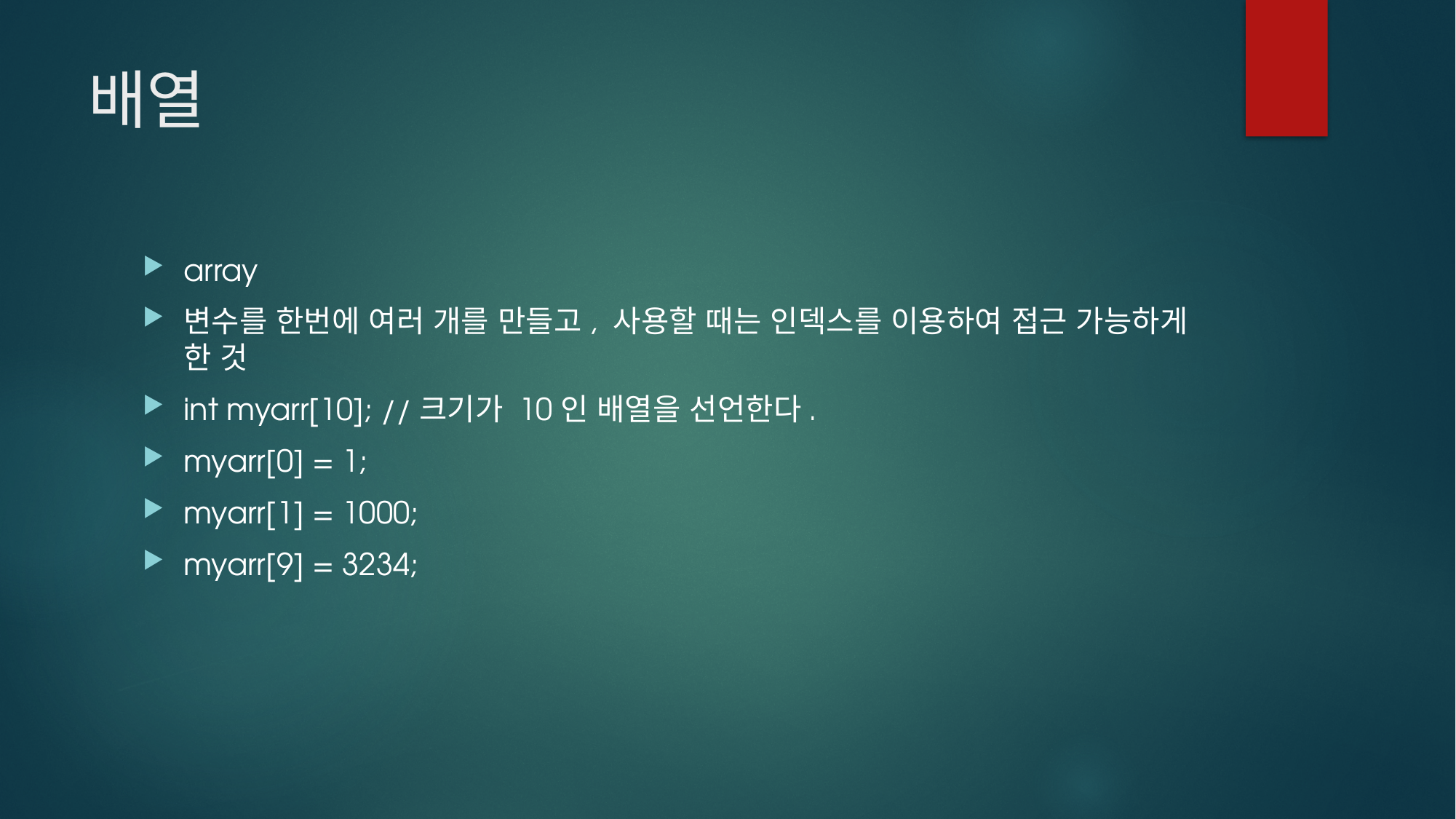

# 배열
array
변수를 한번에 여러 개를 만들고, 사용할 때는 인덱스를 이용하여 접근 가능하게 한 것
int myarr[10]; //크기가 10인 배열을 선언한다.
myarr[0] = 1;
myarr[1] = 1000;
myarr[9] = 3234;